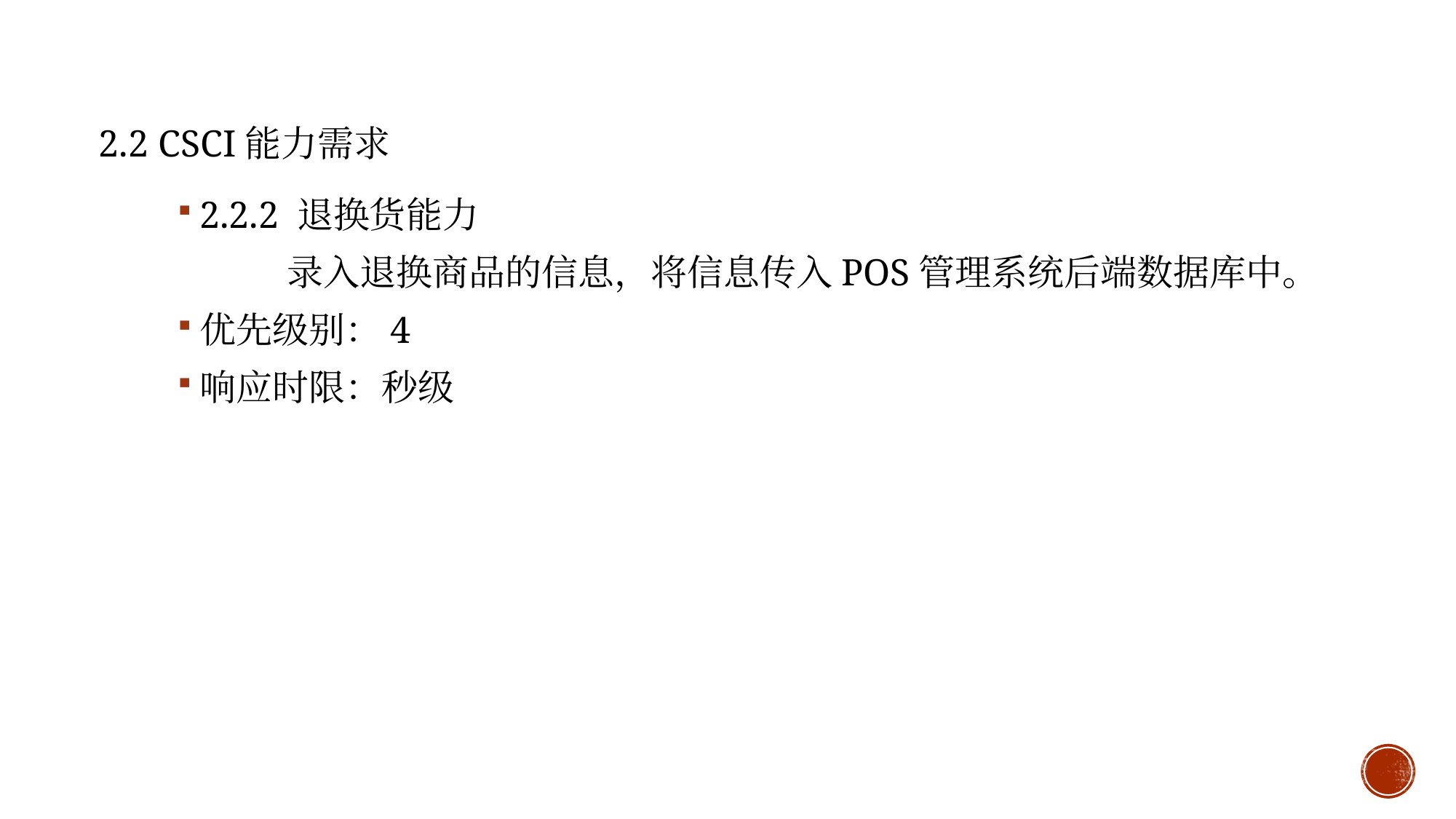

# 2.2 CSCI能力需求
2.2.2 退换货能力
	录入退换商品的信息，将信息传入POS管理系统后端数据库中。
优先级别：4
响应时限：秒级